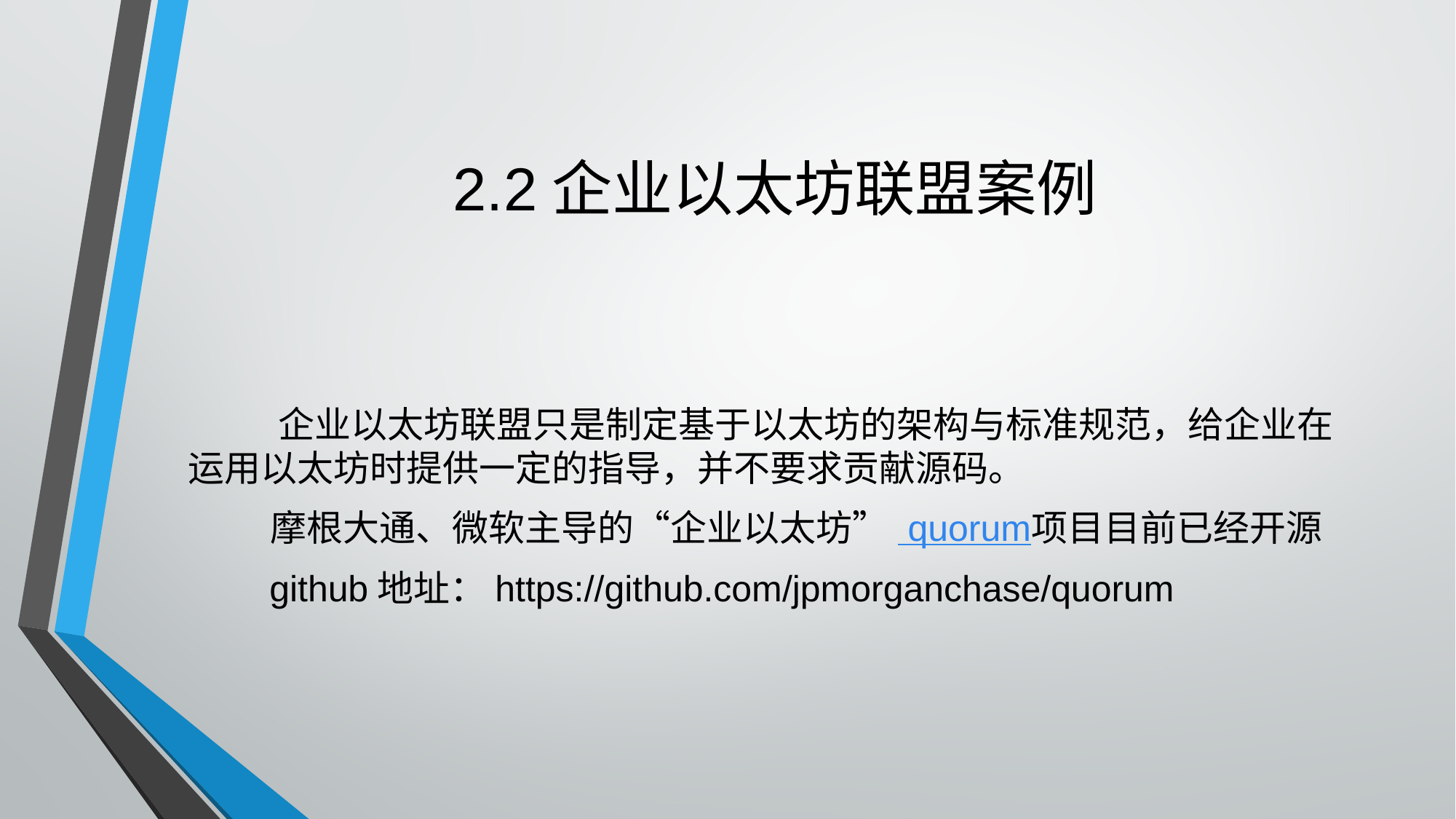

# 2.2企业以太坊联盟案例
          企业以太坊联盟只是制定基于以太坊的架构与标准规范，给企业在运用以太坊时提供一定的指导，并不要求贡献源码。
         摩根大通、微软主导的“企业以太坊” quorum项目目前已经开源
        github地址：https://github.com/jpmorganchase/quorum